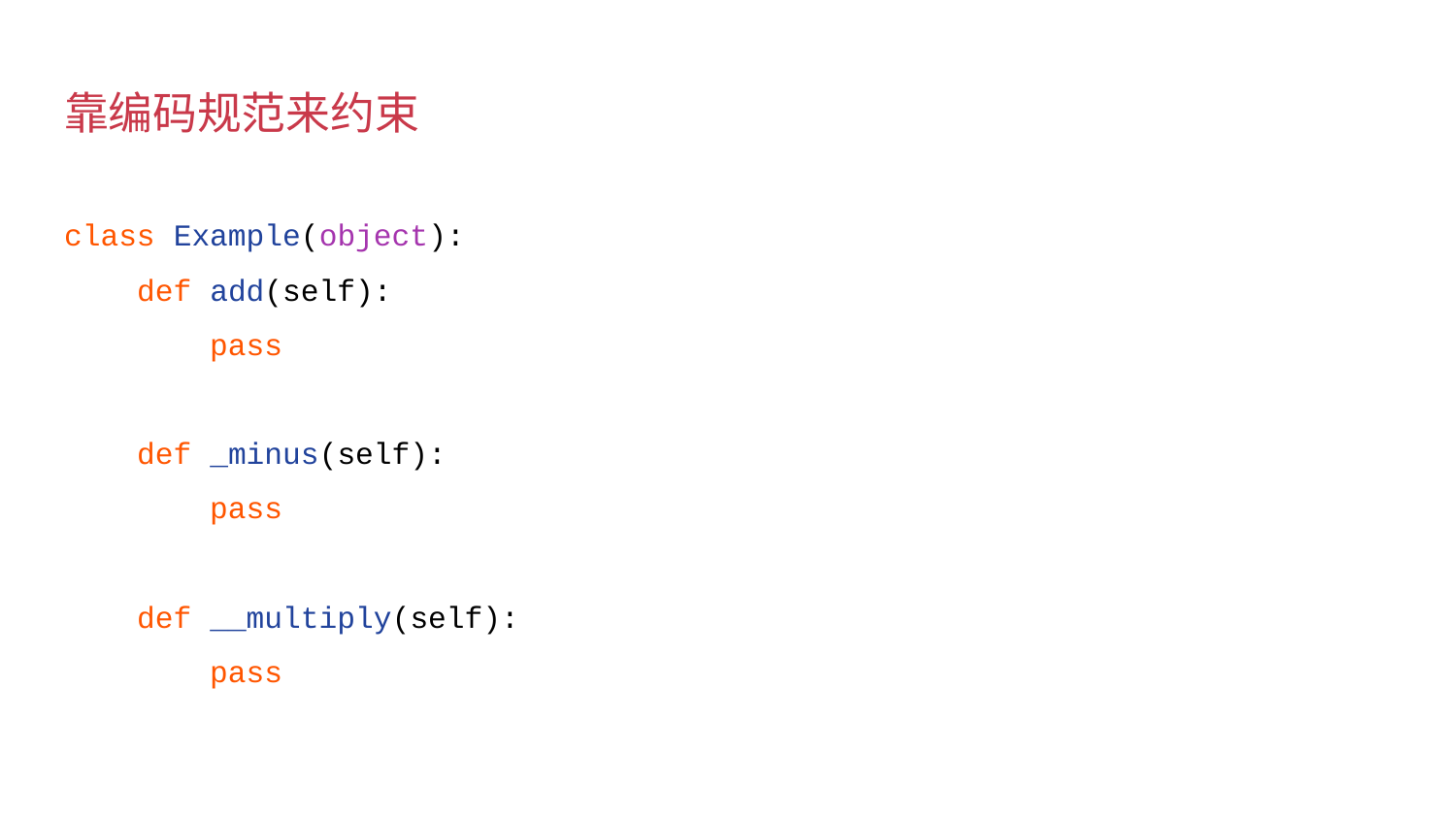

# 靠编码规范来约束
class Example(object):
    def add(self):
        pass
    def _minus(self):
        pass
    def __multiply(self):
        pass